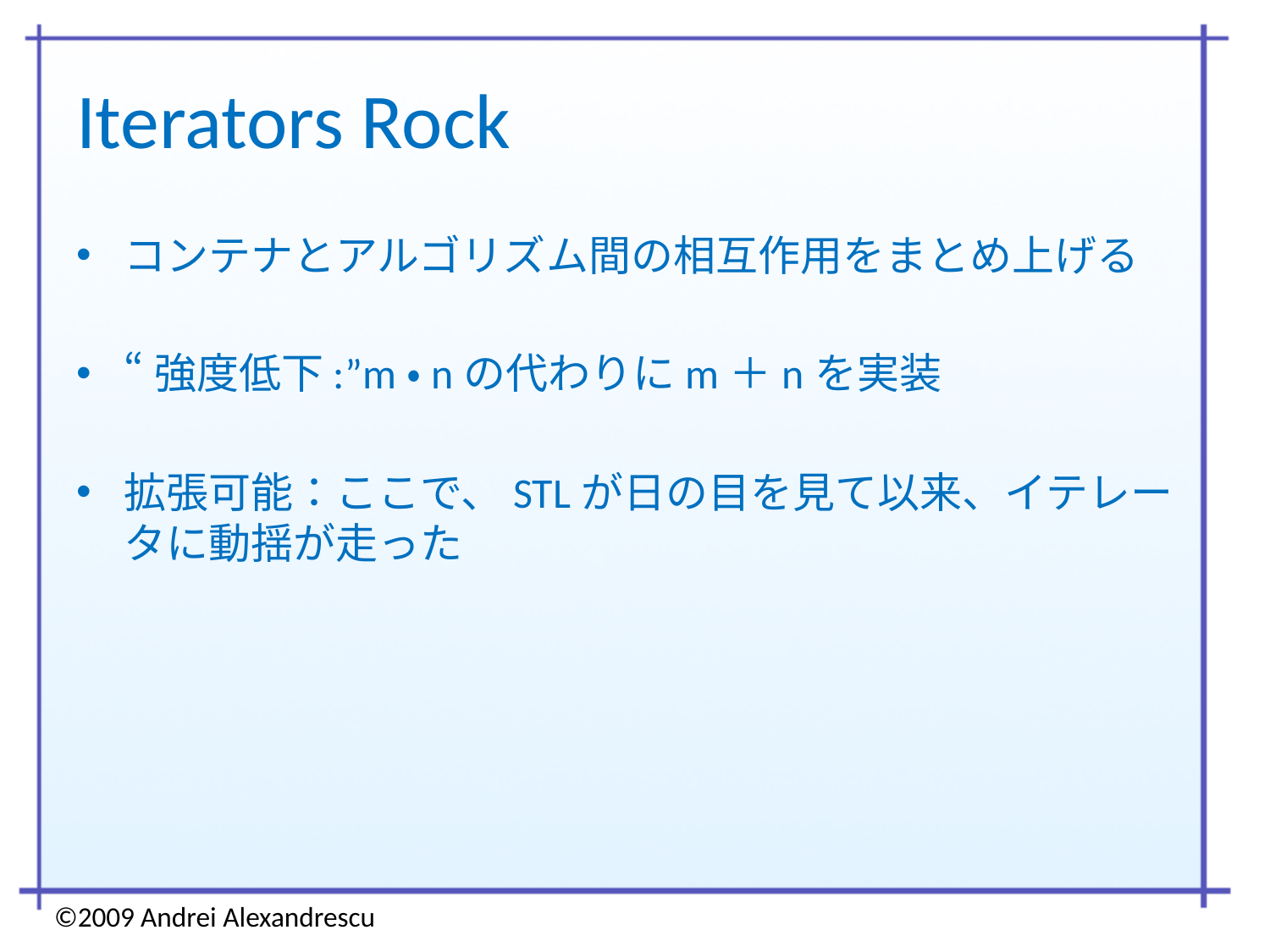

# Iterators Rock
コンテナとアルゴリズム間の相互作用をまとめ上げる

“強度低下:”m・nの代わりにm＋nを実装

拡張可能：ここで、STLが日の目を見て以来、イテレータに動揺が走った
©2009 Andrei Alexandrescu